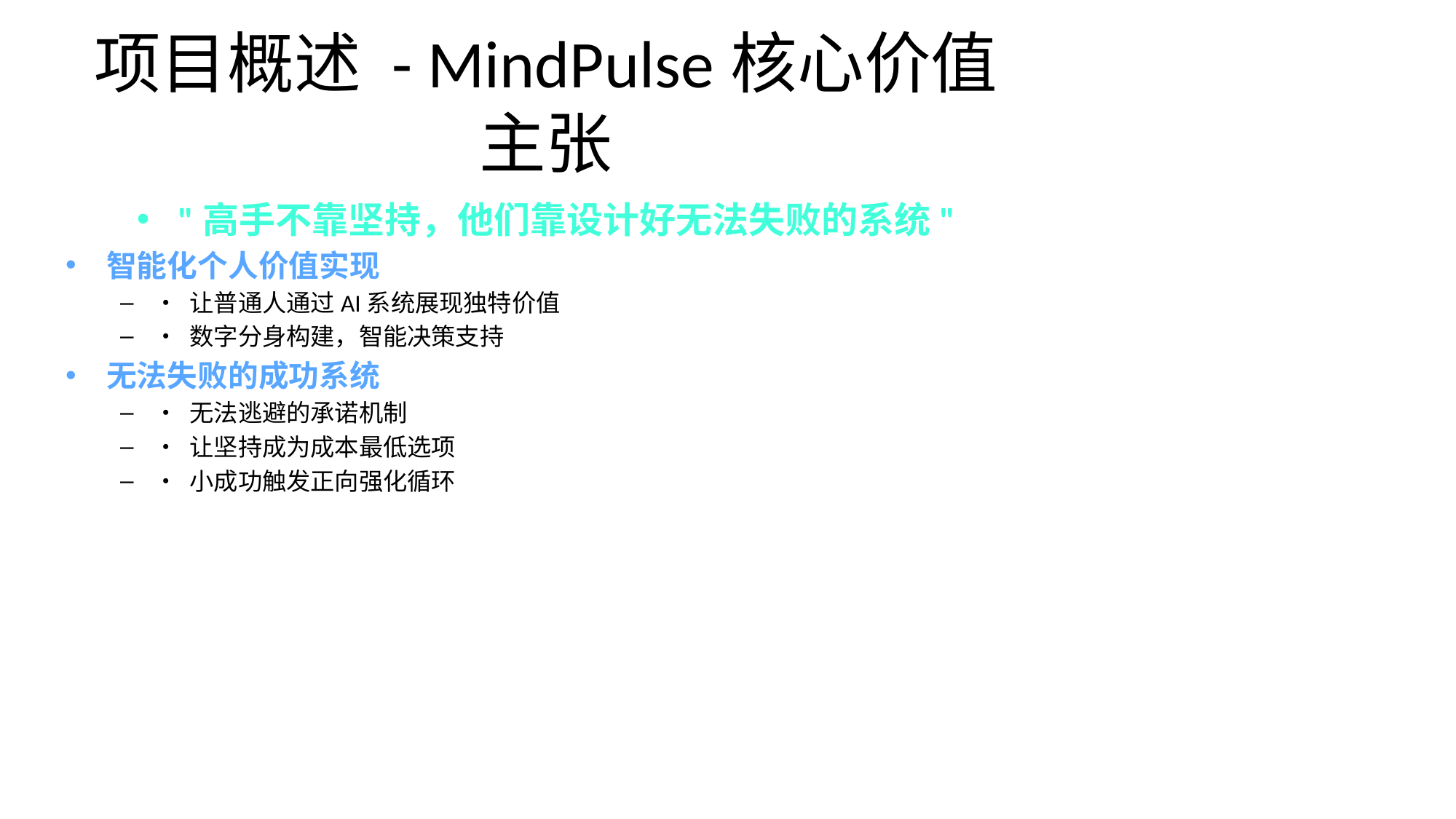

# 项目概述 - MindPulse核心价值主张
"高手不靠坚持，他们靠设计好无法失败的系统"
智能化个人价值实现
• 让普通人通过AI系统展现独特价值
• 数字分身构建，智能决策支持
无法失败的成功系统
• 无法逃避的承诺机制
• 让坚持成为成本最低选项
• 小成功触发正向强化循环